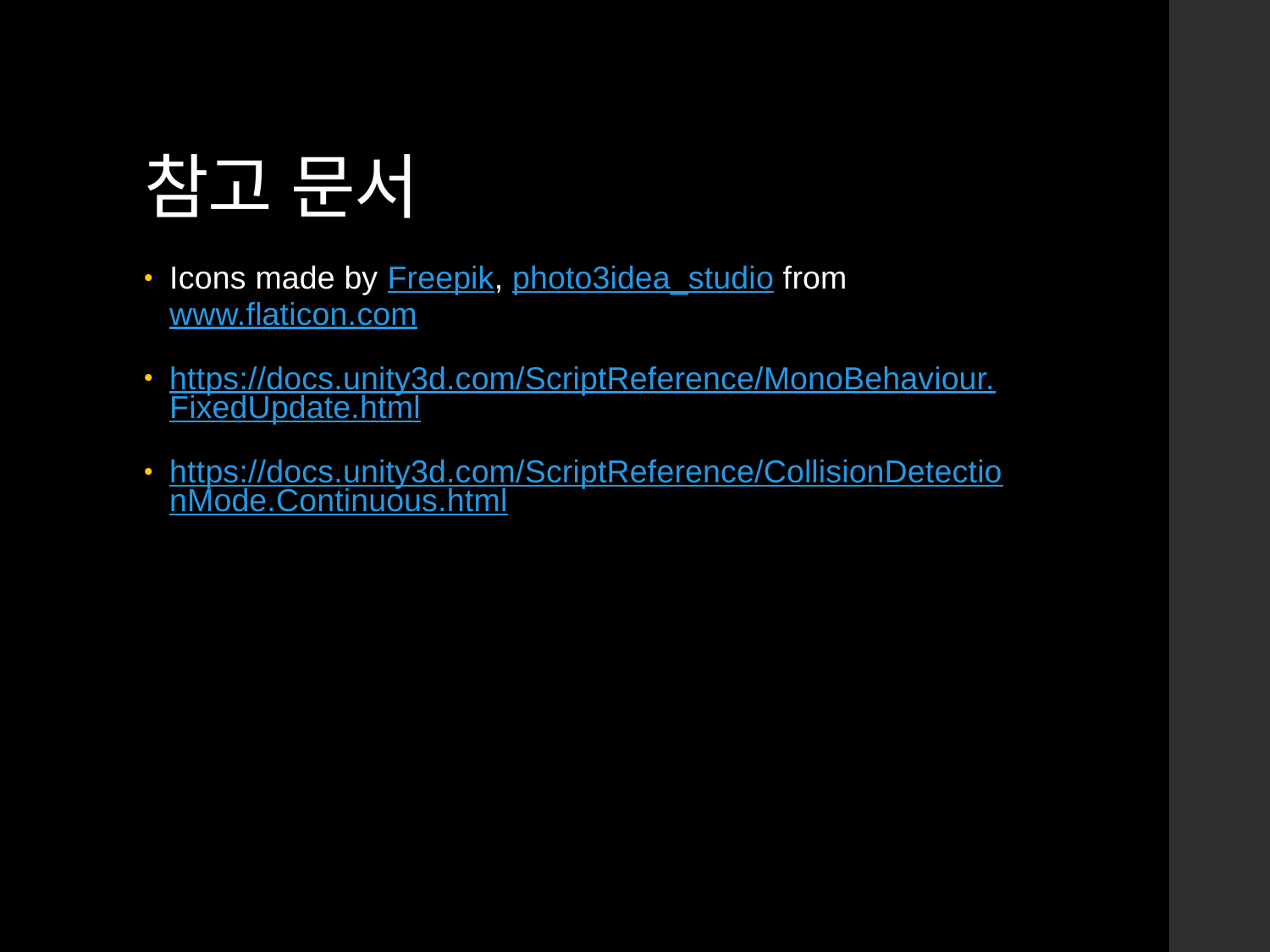

# 참고 문서
Icons made by Freepik, photo3idea_studio from www.flaticon.com
https://docs.unity3d.com/ScriptReference/MonoBehaviour.FixedUpdate.html
https://docs.unity3d.com/ScriptReference/CollisionDetectionMode.Continuous.html